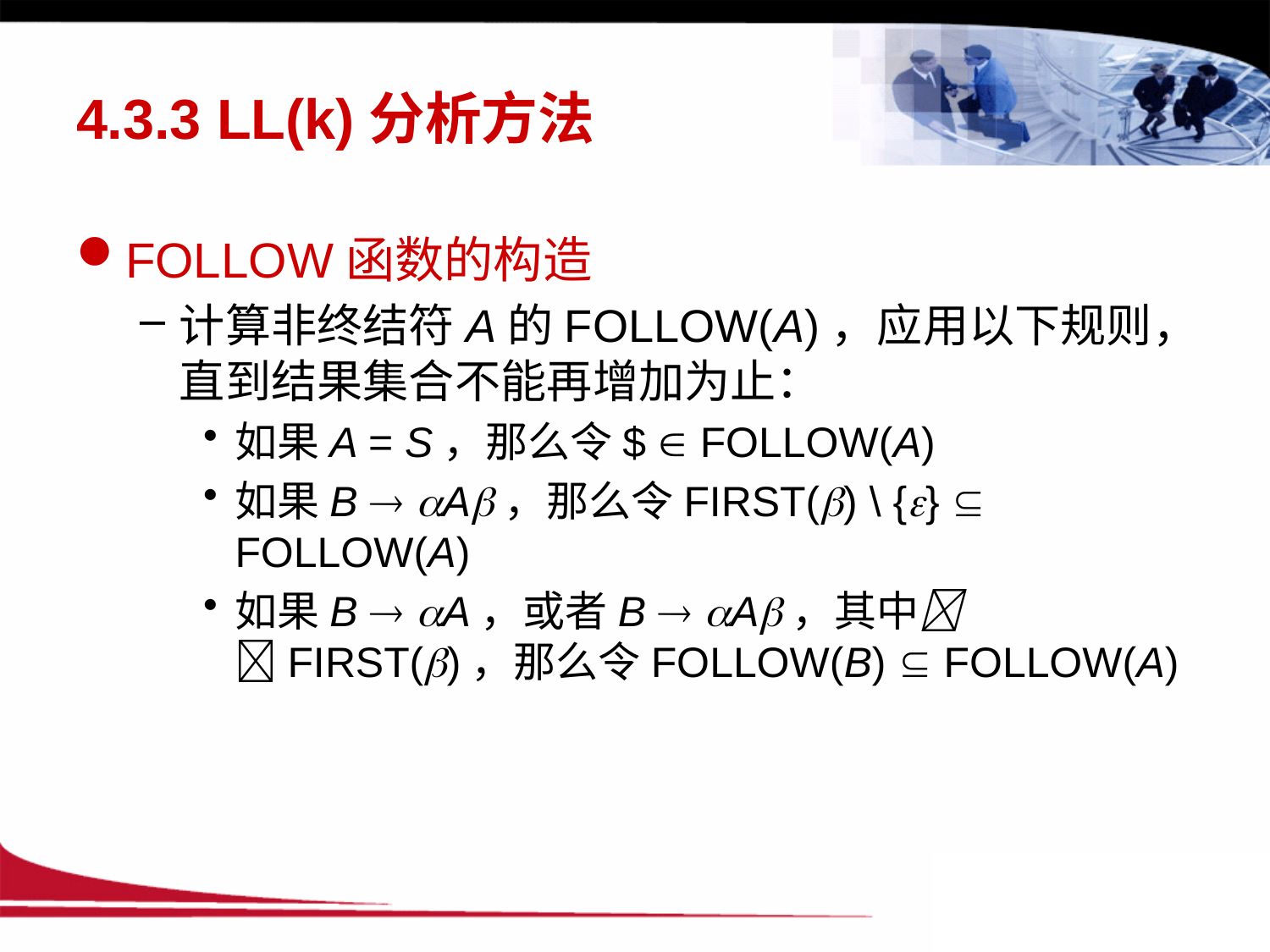

# 4.3.3 LL(k)分析方法
FOLLOW函数的构造
计算非终结符A的FOLLOW(A)，应用以下规则，直到结果集合不能再增加为止：
如果A = S，那么令$ ∈ FOLLOW(A)
如果B → αAβ，那么令FIRST(β) \ {ε} ⊆ FOLLOW(A)
如果B → αA，或者B → αAβ，其中ε ∈FIRST(β)，那么令FOLLOW(B) ⊆ FOLLOW(A)